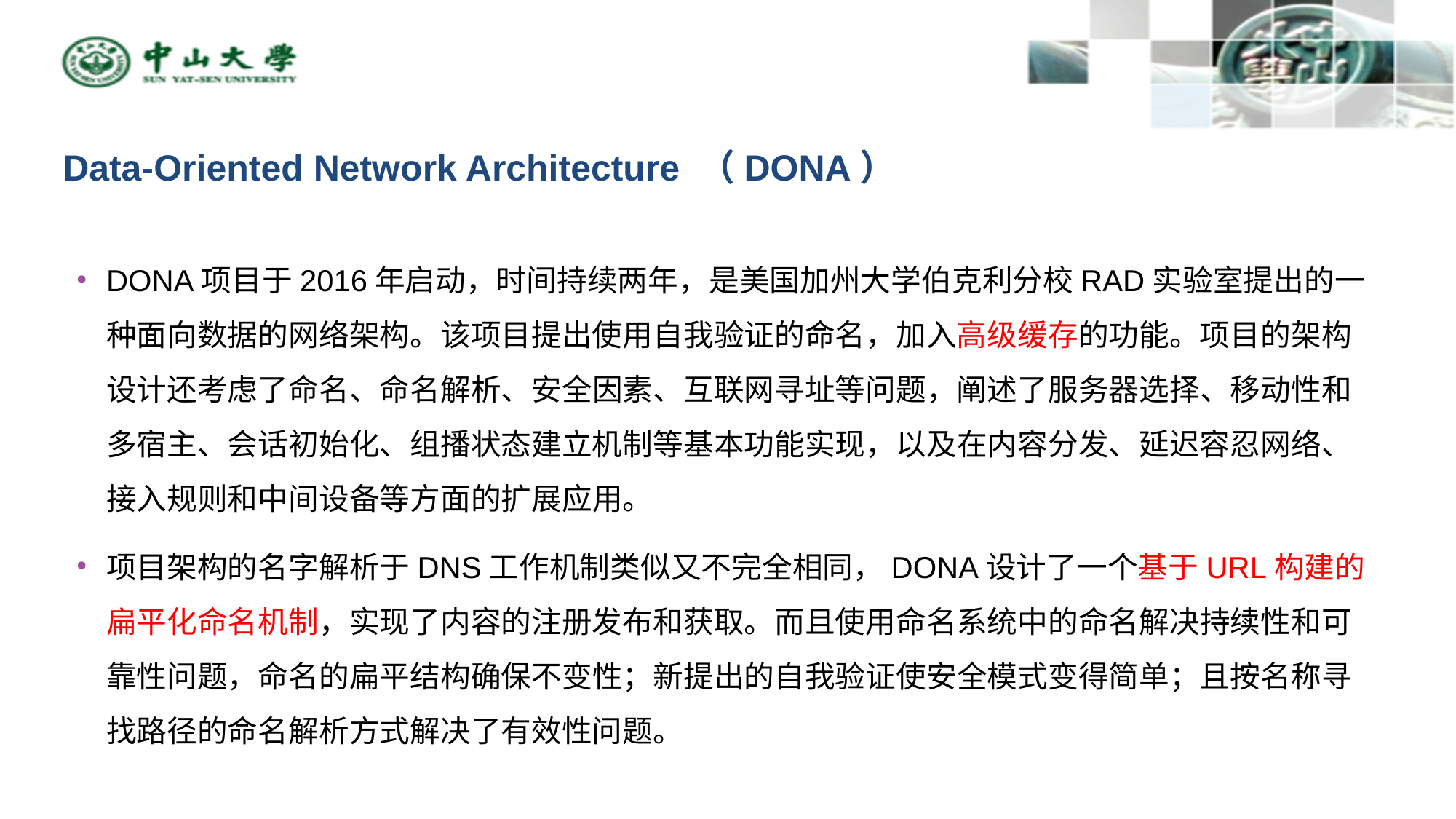

# Data-Oriented Network Architecture （DONA）
DONA项目于2016年启动，时间持续两年，是美国加州大学伯克利分校RAD实验室提出的一种面向数据的网络架构。该项目提出使用自我验证的命名，加入高级缓存的功能。项目的架构设计还考虑了命名、命名解析、安全因素、互联网寻址等问题，阐述了服务器选择、移动性和多宿主、会话初始化、组播状态建立机制等基本功能实现，以及在内容分发、延迟容忍网络、接入规则和中间设备等方面的扩展应用。
项目架构的名字解析于DNS工作机制类似又不完全相同，DONA设计了一个基于URL构建的扁平化命名机制，实现了内容的注册发布和获取。而且使用命名系统中的命名解决持续性和可靠性问题，命名的扁平结构确保不变性；新提出的自我验证使安全模式变得简单；且按名称寻找路径的命名解析方式解决了有效性问题。